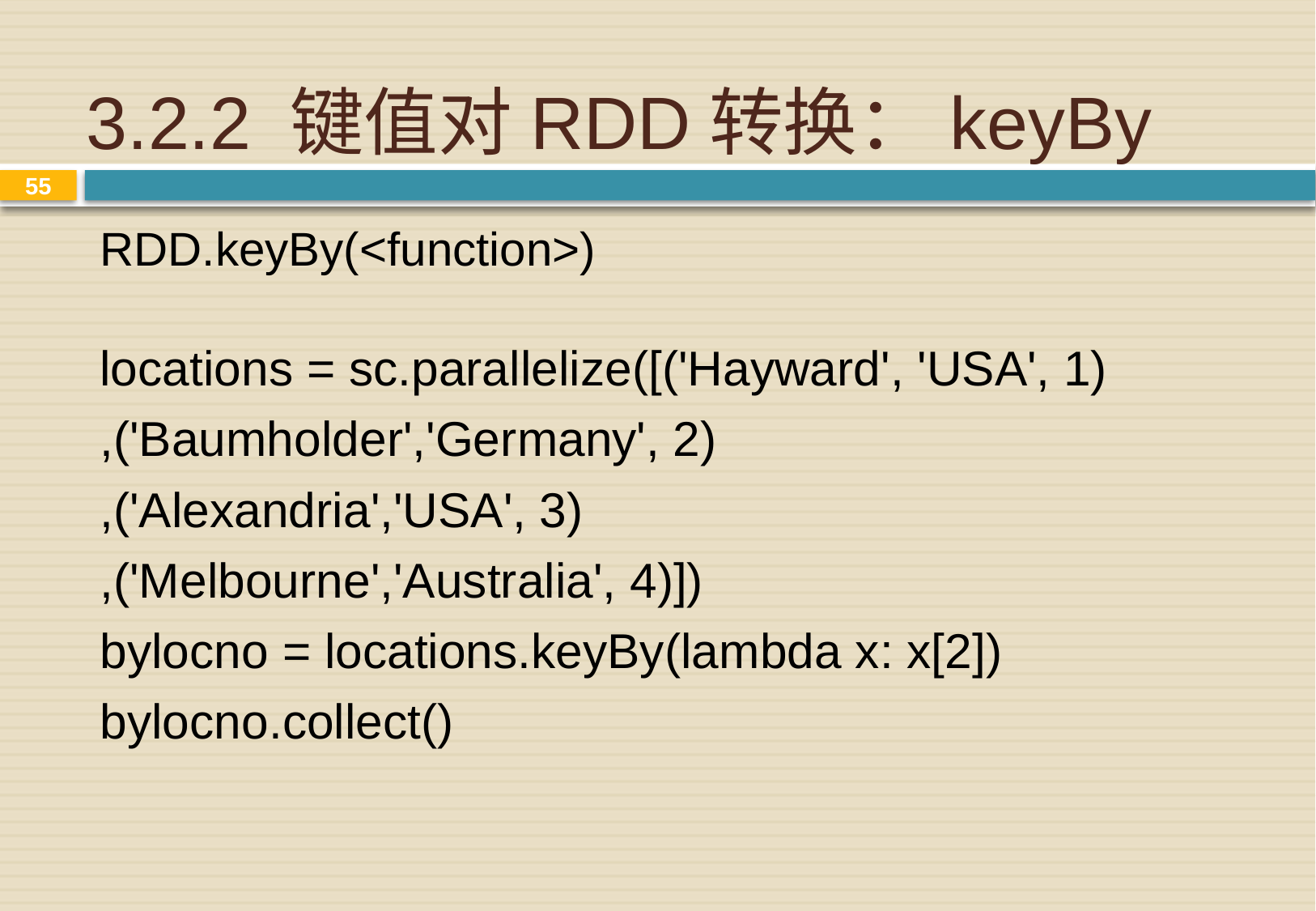

# 3.2.2 键值对RDD转换：keyBy
55
RDD.keyBy(<function>)
locations = sc.parallelize([('Hayward', 'USA', 1)
,('Baumholder','Germany', 2)
,('Alexandria','USA', 3)
,('Melbourne','Australia', 4)])
bylocno = locations.keyBy(lambda x: x[2])
bylocno.collect()